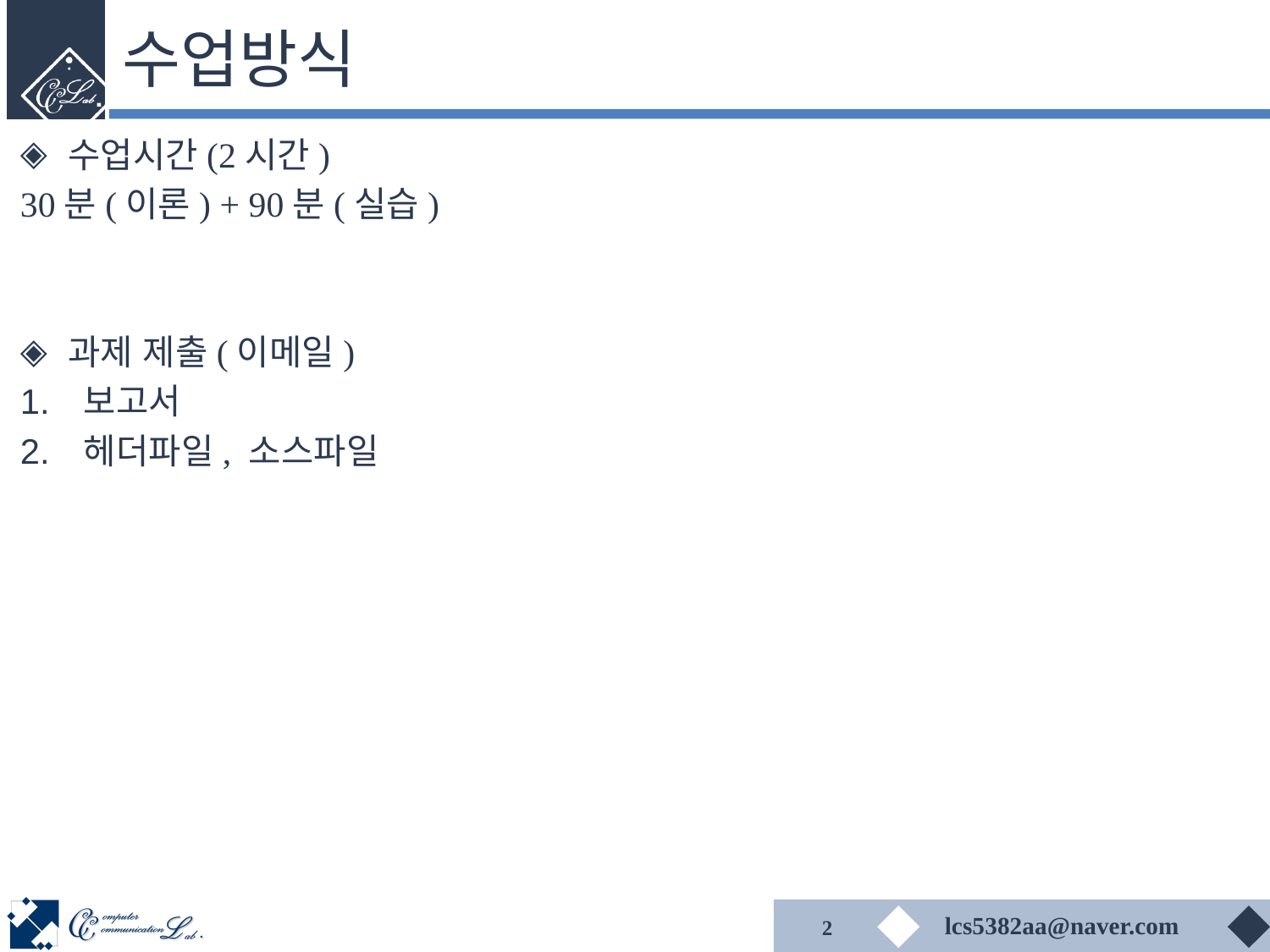

# 수업방식
수업시간(2시간)
30분(이론) + 90분(실습)

과제 제출(이메일)
보고서
헤더파일, 소스파일